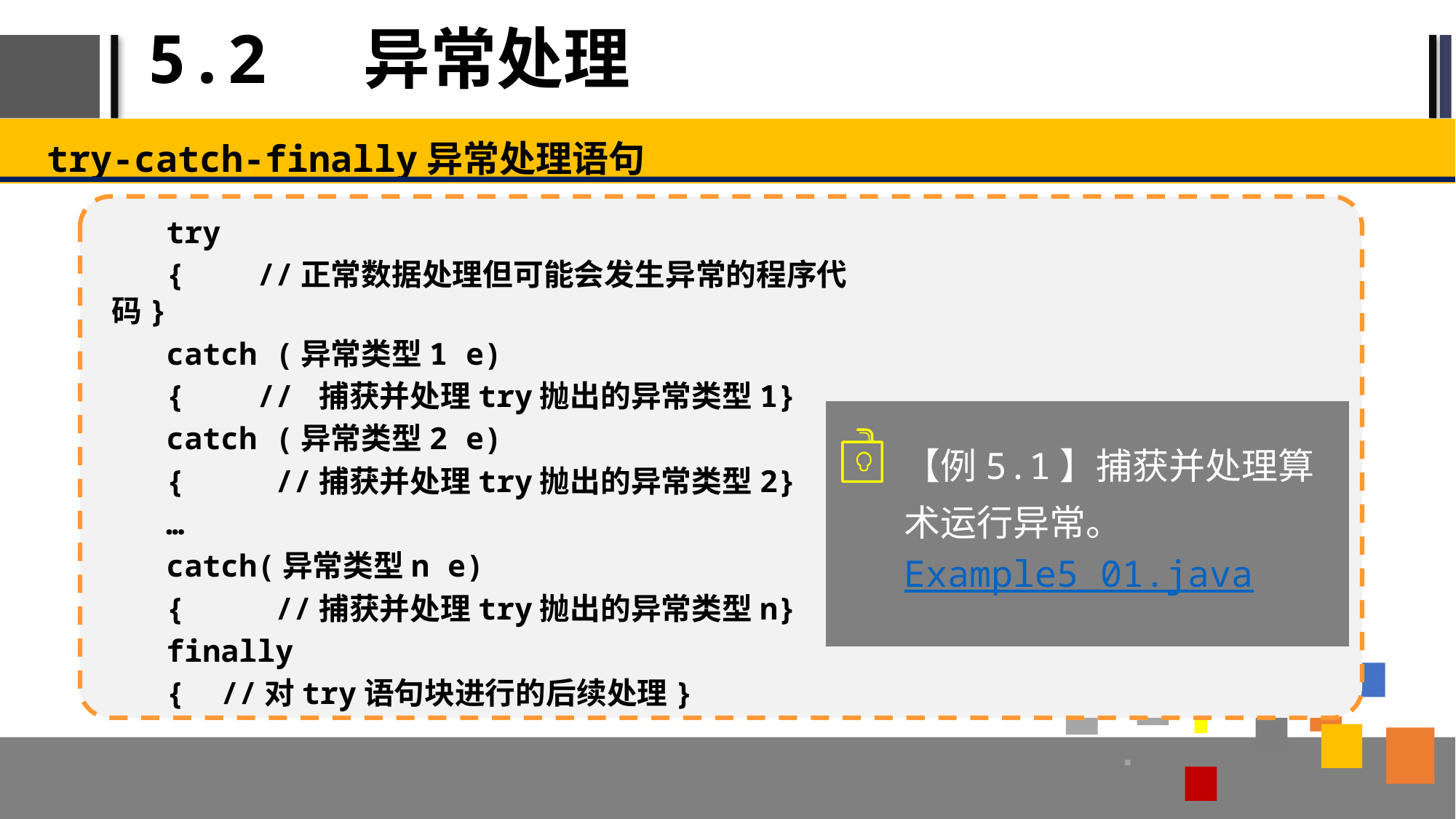

# 5.2  异常处理

try-catch-finally异常处理语句

try
{    //正常数据处理但可能会发生异常的程序代码}
catch (异常类型1 e)
{    // 捕获并处理try抛出的异常类型1}
catch (异常类型2 e)
{     //捕获并处理try抛出的异常类型2}
…
catch(异常类型n e)
{     //捕获并处理try抛出的异常类型n}
finally
{	//对try语句块进行的后续处理}

【例5.1】捕获并处理算术运行异常。
Example5_01.java